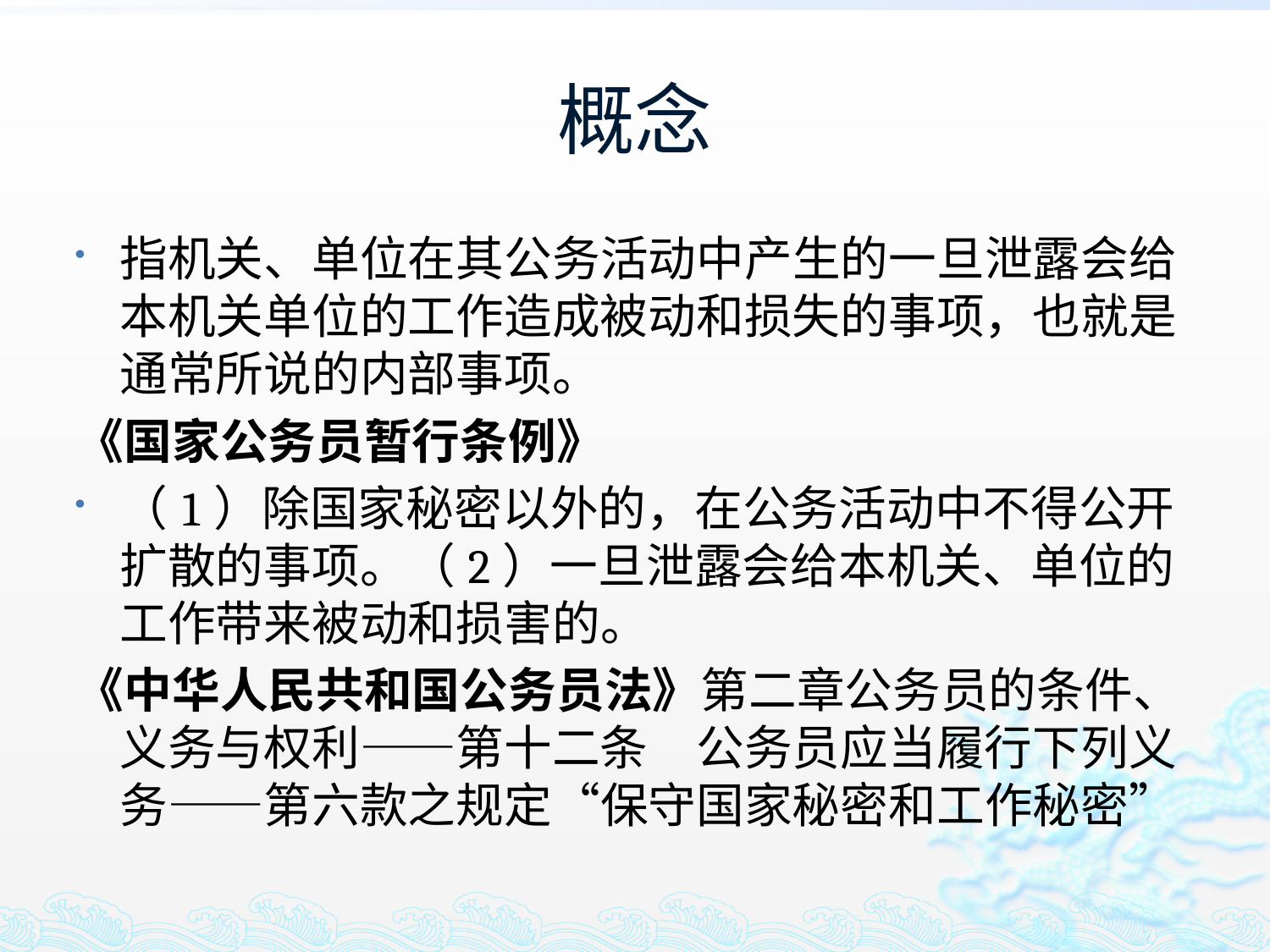

# 概念
指机关、单位在其公务活动中产生的一旦泄露会给本机关单位的工作造成被动和损失的事项，也就是通常所说的内部事项。
《国家公务员暂行条例》
（1）除国家秘密以外的，在公务活动中不得公开扩散的事项。（2）一旦泄露会给本机关、单位的工作带来被动和损害的。
《中华人民共和国公务员法》第二章公务员的条件、义务与权利——第十二条　公务员应当履行下列义务——第六款之规定“保守国家秘密和工作秘密”